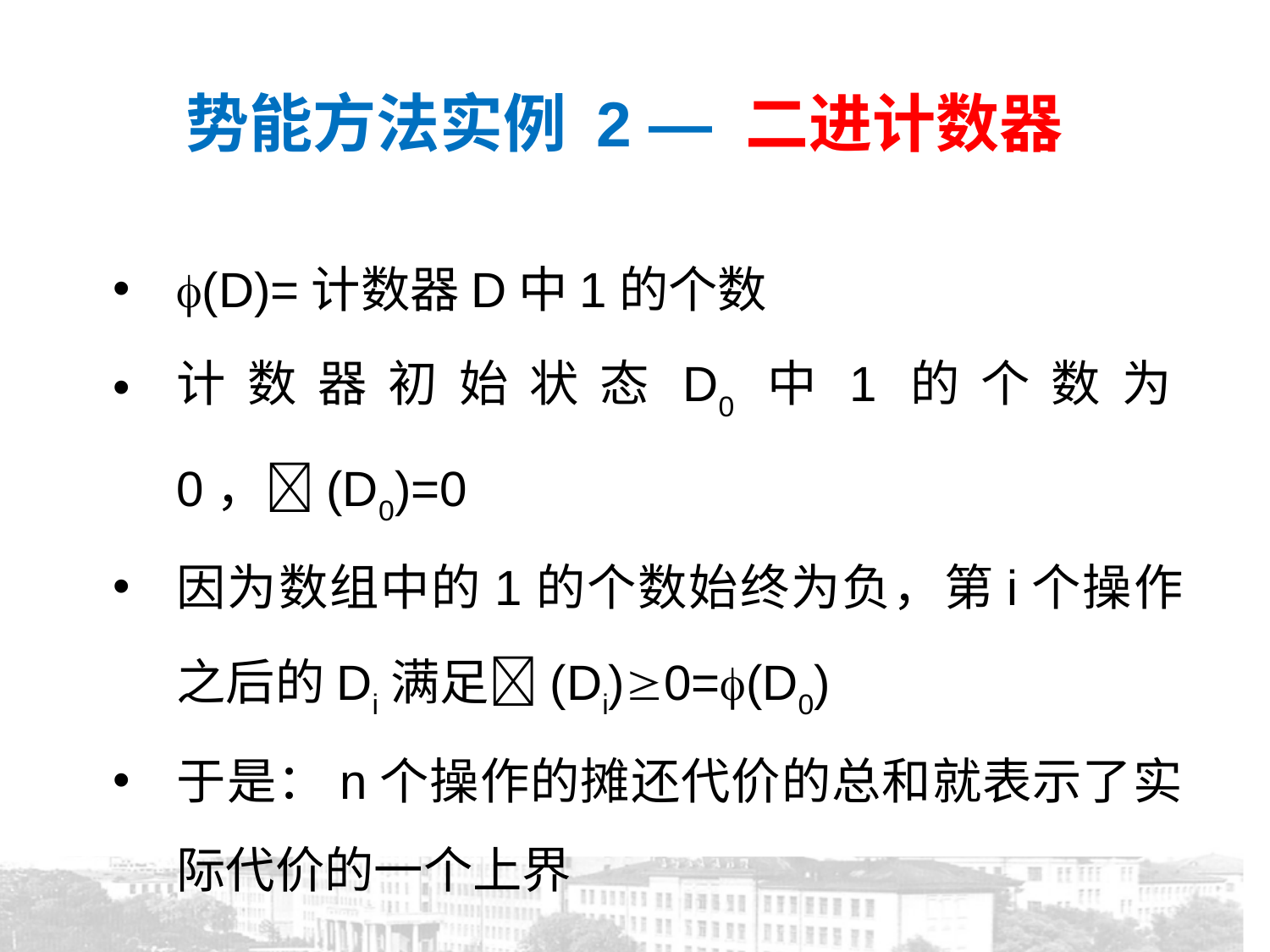

# 势能方法实例 2 — 二进计数器
φ(D)=计数器D中1的个数
计数器初始状态D0中1的个数为0，φ(D0)=0
因为数组中的1的个数始终为负，第i个操作之后的Di满足φ(Di)≥0=φ(D0)
于是：n个操作的摊还代价的总和就表示了实际代价的一个上界